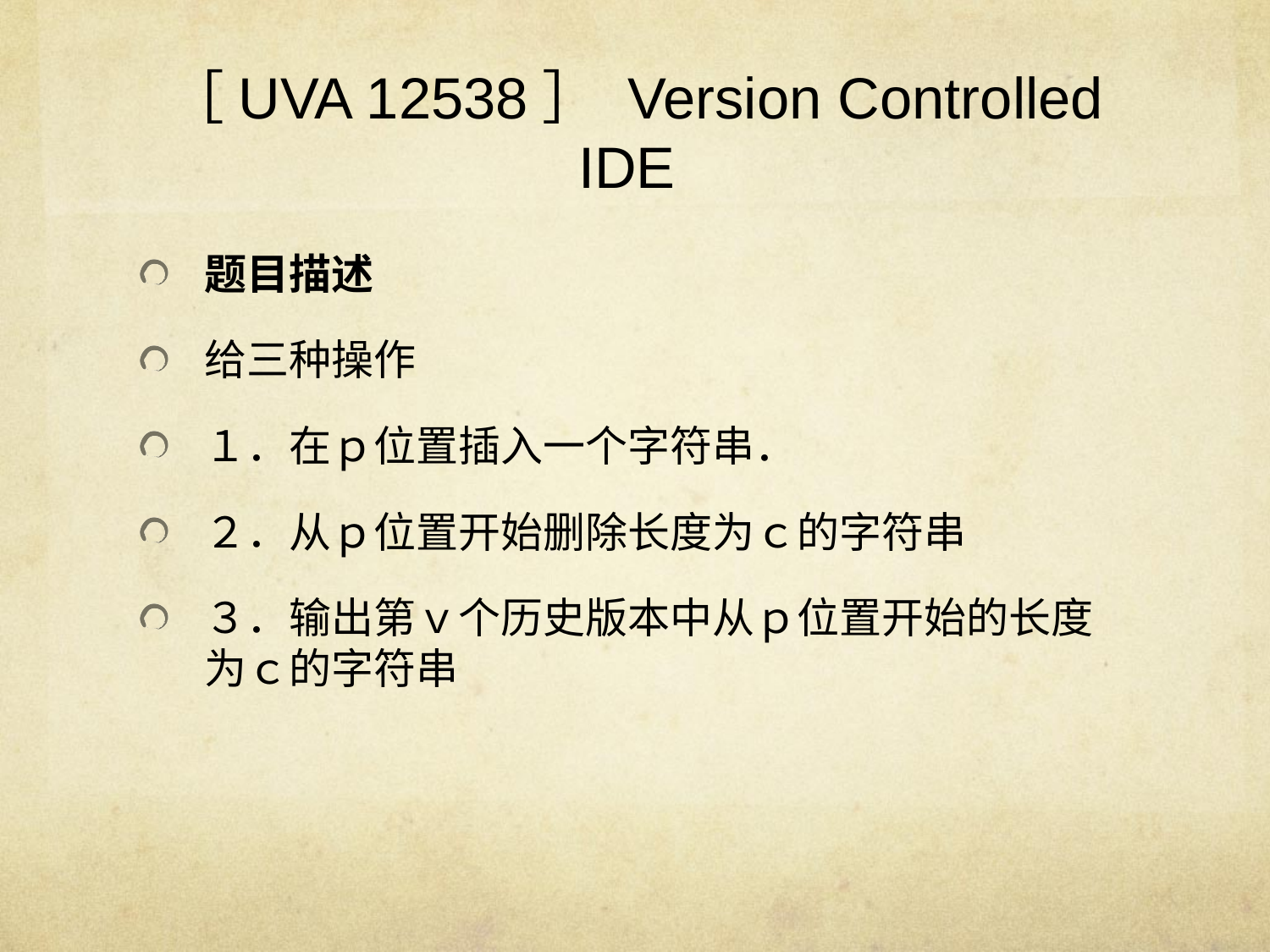

# ［UVA 12538］ Version Controlled IDE
题目描述
给三种操作
１．在ｐ位置插入一个字符串．
２．从ｐ位置开始删除长度为ｃ的字符串
３．输出第ｖ个历史版本中从ｐ位置开始的长度为ｃ的字符串